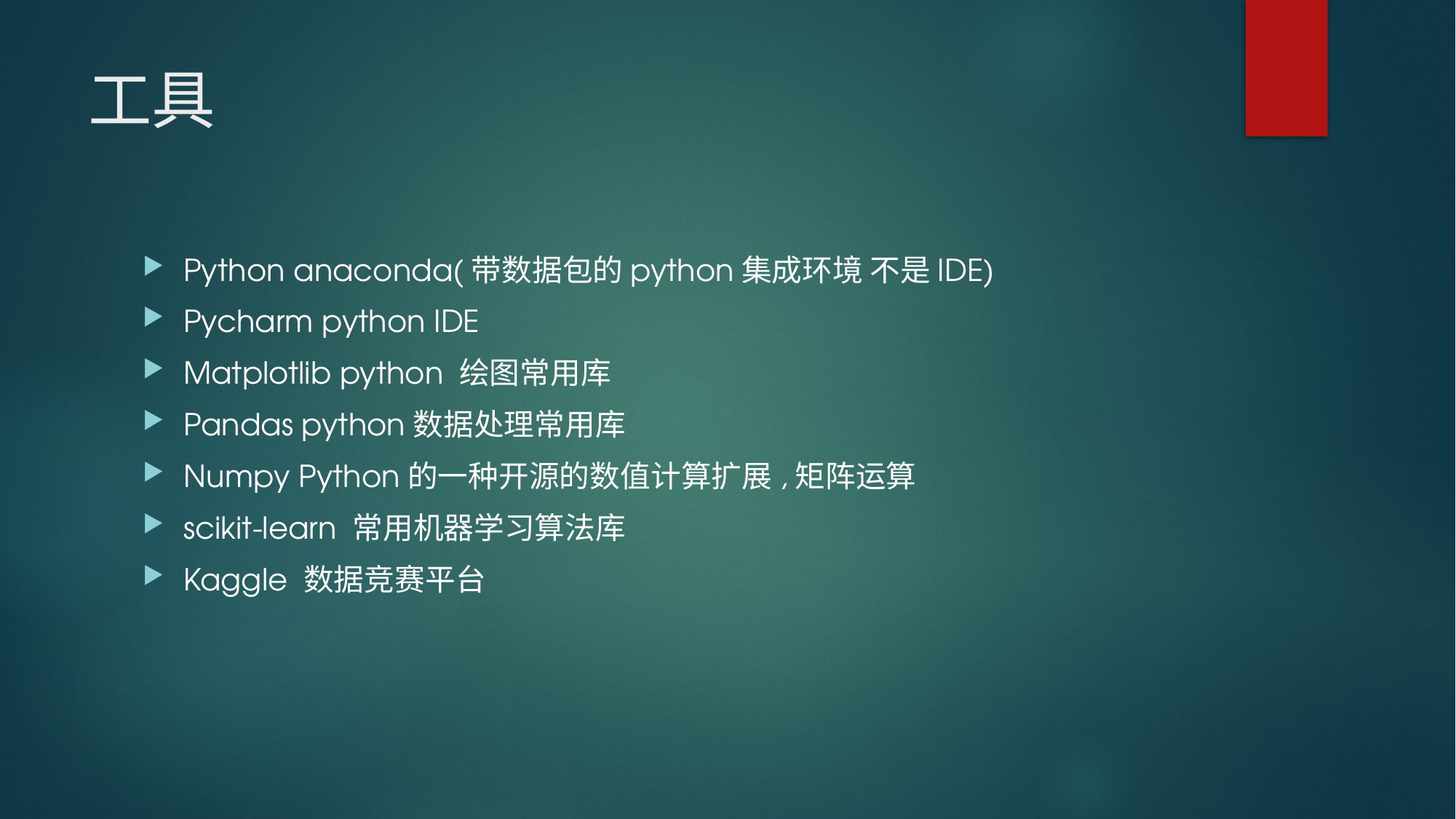

# 工具
Python anaconda(带数据包的python集成环境 不是IDE)
Pycharm python IDE
Matplotlib python 绘图常用库
Pandas python数据处理常用库
Numpy Python的一种开源的数值计算扩展,矩阵运算
scikit-learn 常用机器学习算法库
Kaggle 数据竞赛平台